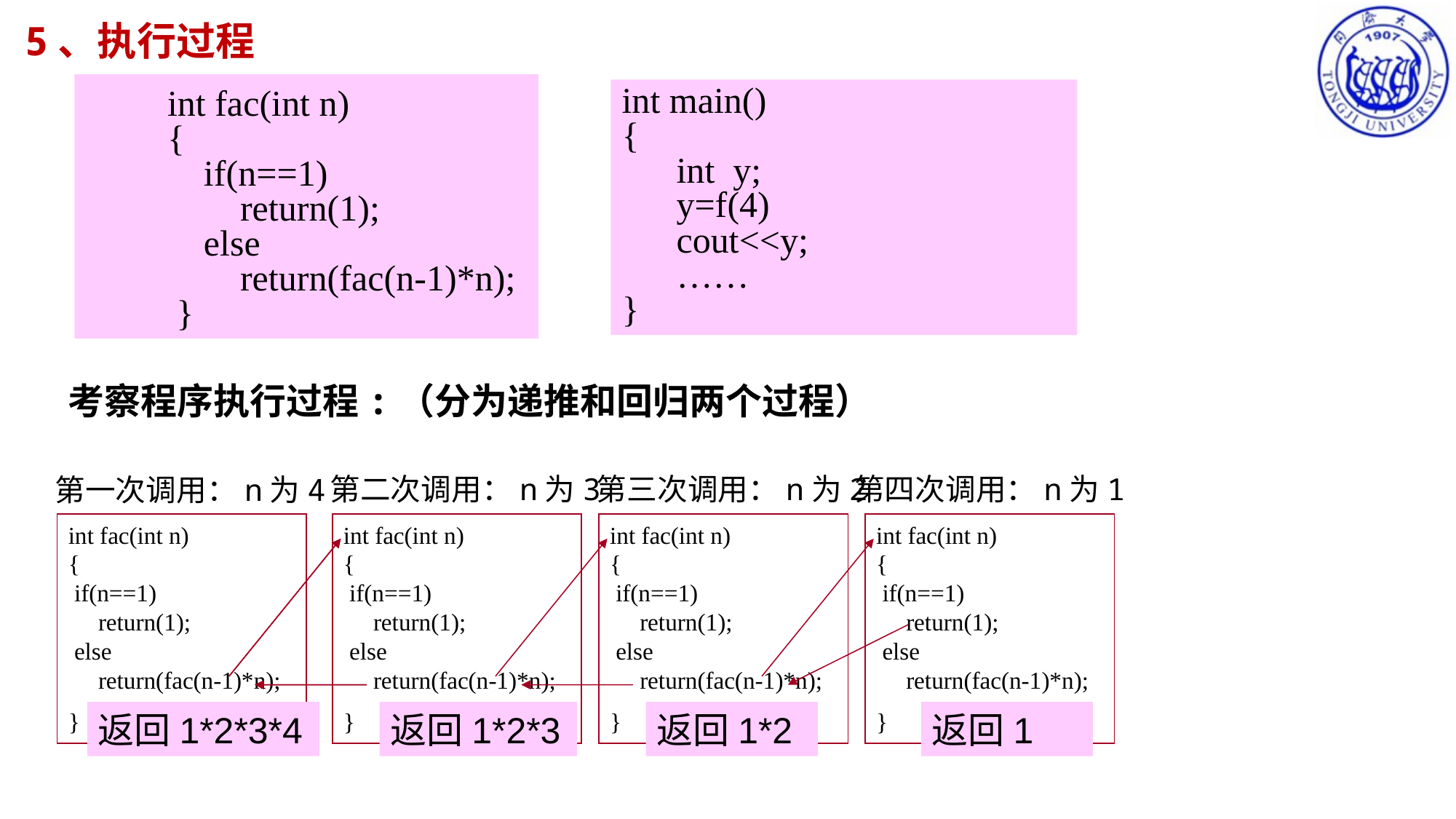

5、执行过程
         int fac(int n)
         {
             if(n==1)
                 return(1);
	 else
  	     return(fac(n-1)*n);
          }
int main()
{
      int  y;
      y=f(4)
      cout<<y;
      ……
}
 考察程序执行过程:（分为递推和回归两个过程）
第二次调用：n为3
第三次调用：n为2
第四次调用：n为1
第一次调用：n为4
int fac(int n)
{
 if(n==1)
     return(1);
 else
     return(fac(n-1)*n);
}
int fac(int n)
{
 if(n==1)
     return(1);
 else
     return(fac(n-1)*n);
}
int fac(int n)
{
 if(n==1)
     return(1);
 else
     return(fac(n-1)*n);
}
int fac(int n)
{
 if(n==1)
     return(1);
 else
     return(fac(n-1)*n);
}

返回1*2*3*4
返回1*2*3
返回1*2
返回1